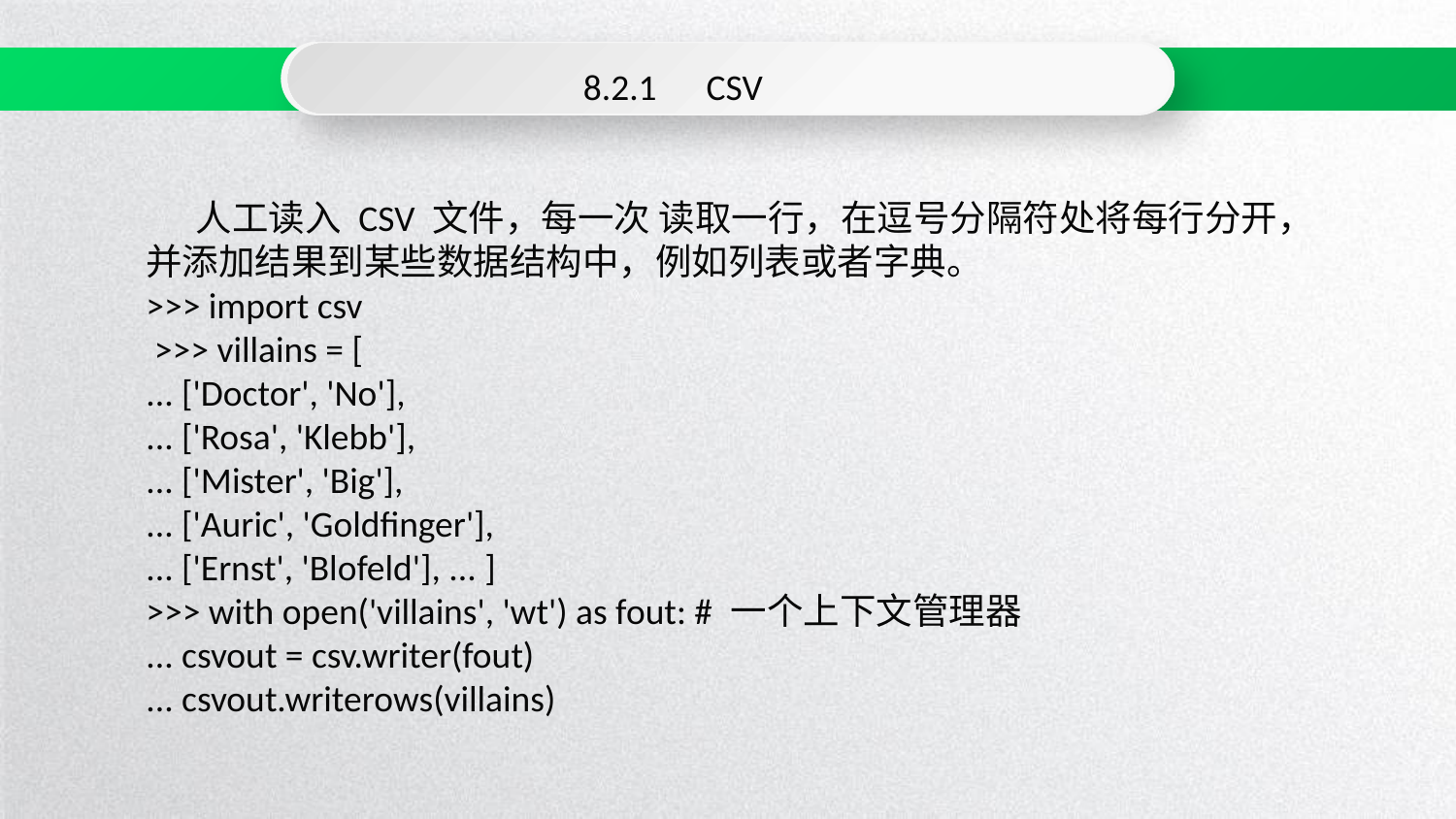

8.2.1      CSV
     人工读入 CSV 文件，每一次 读取一行，在逗号分隔符处将每行分开，并添加结果到某些数据结构中，例如列表或者字典。
>>> import csv
 >>> villains = [
... ['Doctor', 'No'],
... ['Rosa', 'Klebb'],
... ['Mister', 'Big'],
... ['Auric', 'Goldfinger'],
... ['Ernst', 'Blofeld'], ... ]
>>> with open('villains', 'wt') as fout: # 一个上下文管理器
... csvout = csv.writer(fout)
... csvout.writerows(villains)